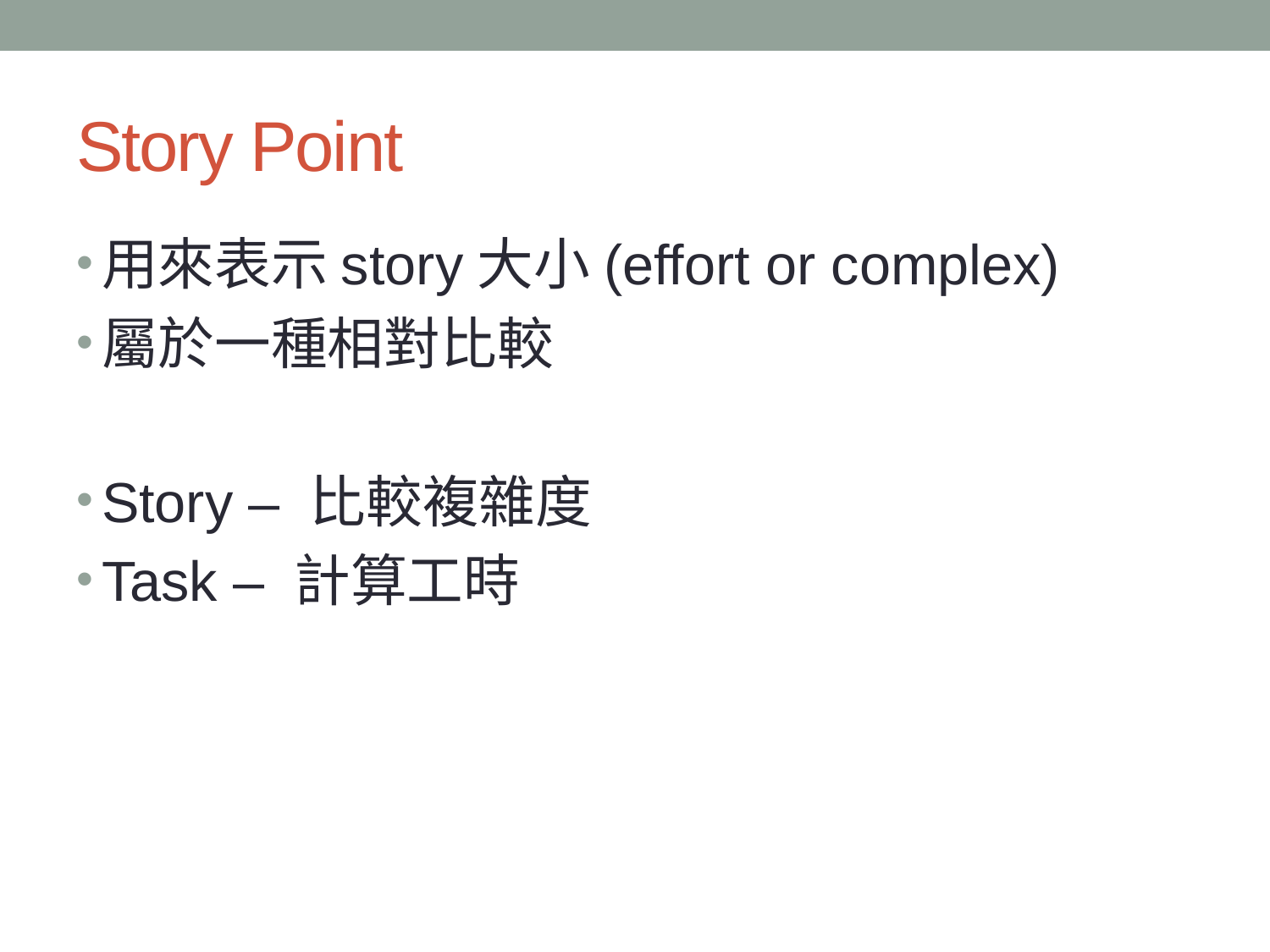

# Story Point
用來表示story大小(effort or complex)
屬於一種相對比較

Story – 比較複雜度
Task – 計算工時